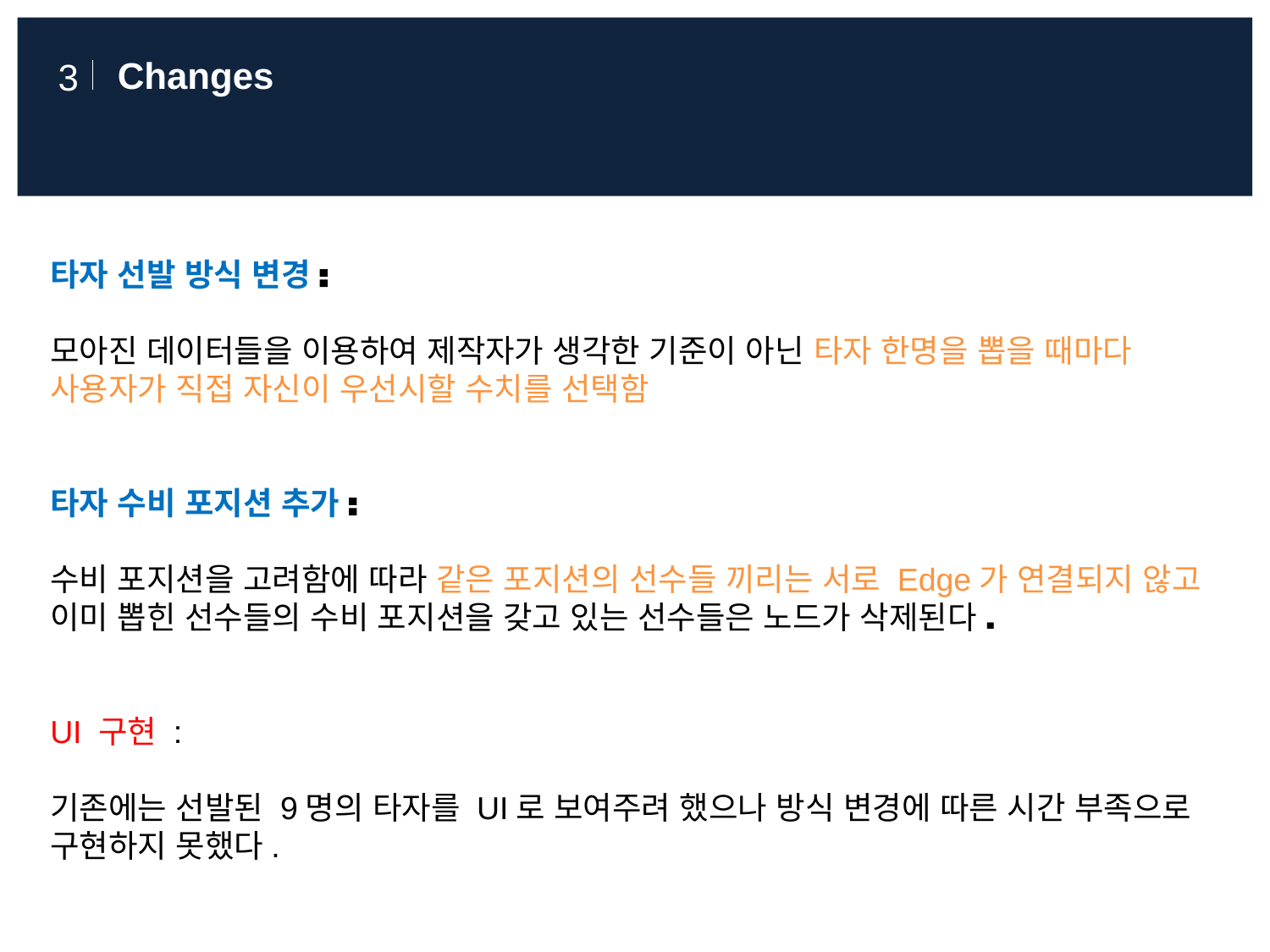

# 3

Changes
타자 선발 방식 변경:

모아진 데이터들을 이용하여 제작자가 생각한 기준이 아닌 타자 한명을 뽑을 때마다 사용자가 직접 자신이 우선시할 수치를 선택함

타자 수비 포지션 추가:

수비 포지션을 고려함에 따라 같은 포지션의 선수들 끼리는 서로 Edge가 연결되지 않고 이미 뽑힌 선수들의 수비 포지션을 갖고 있는 선수들은 노드가 삭제된다.

UI 구현 :

기존에는 선발된 9명의 타자를 UI로 보여주려 했으나 방식 변경에 따른 시간 부족으로 구현하지 못했다.